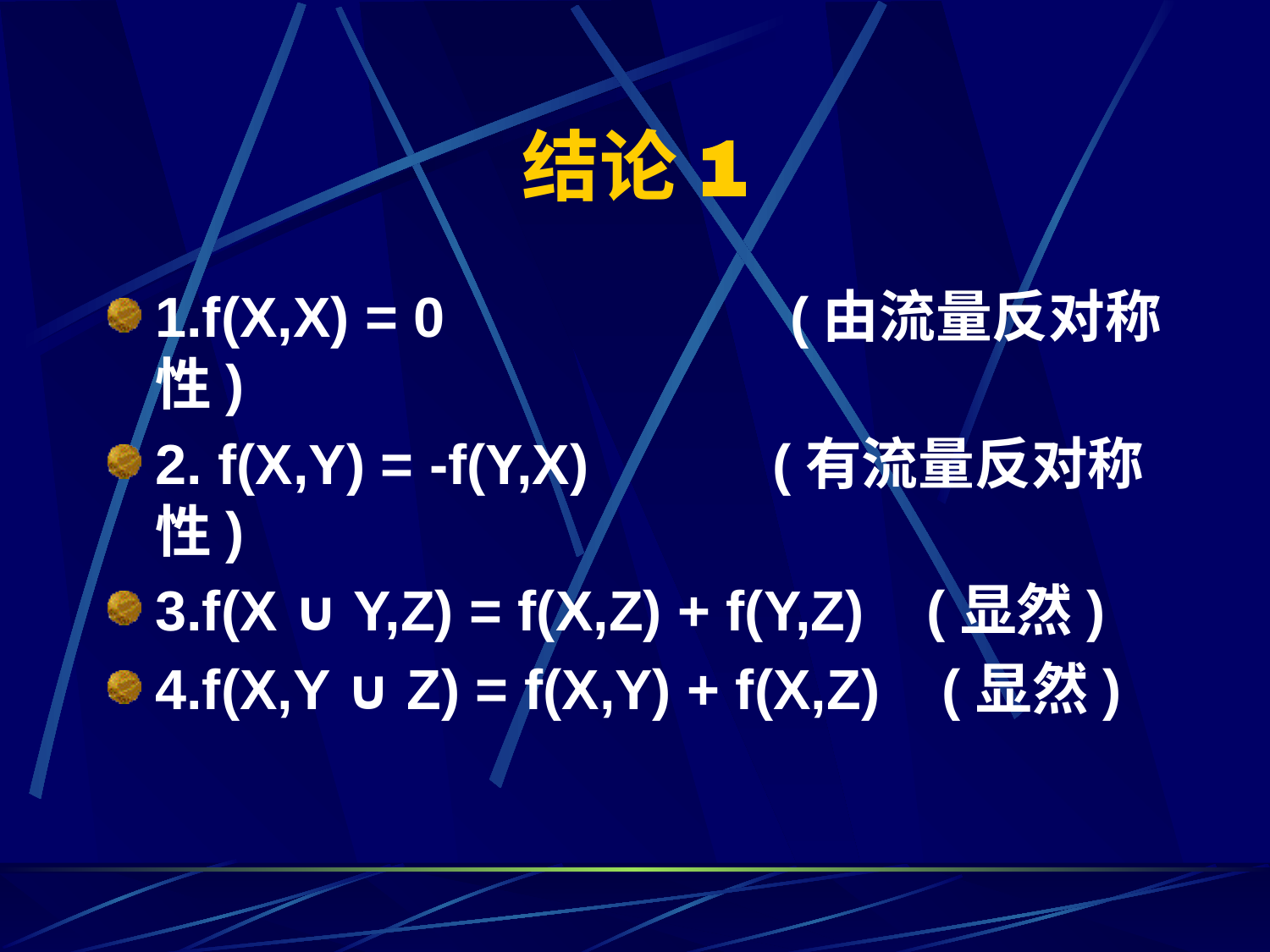

# 结论1
1.f(X,X) = 0 			(由流量反对称性)
2. f(X,Y) = -f(Y,X)	       (有流量反对称性)
3.f(X ∪ Y,Z) = f(X,Z) + f(Y,Z)    (显然)
4.f(X,Y ∪ Z) = f(X,Y) + f(X,Z)    (显然)